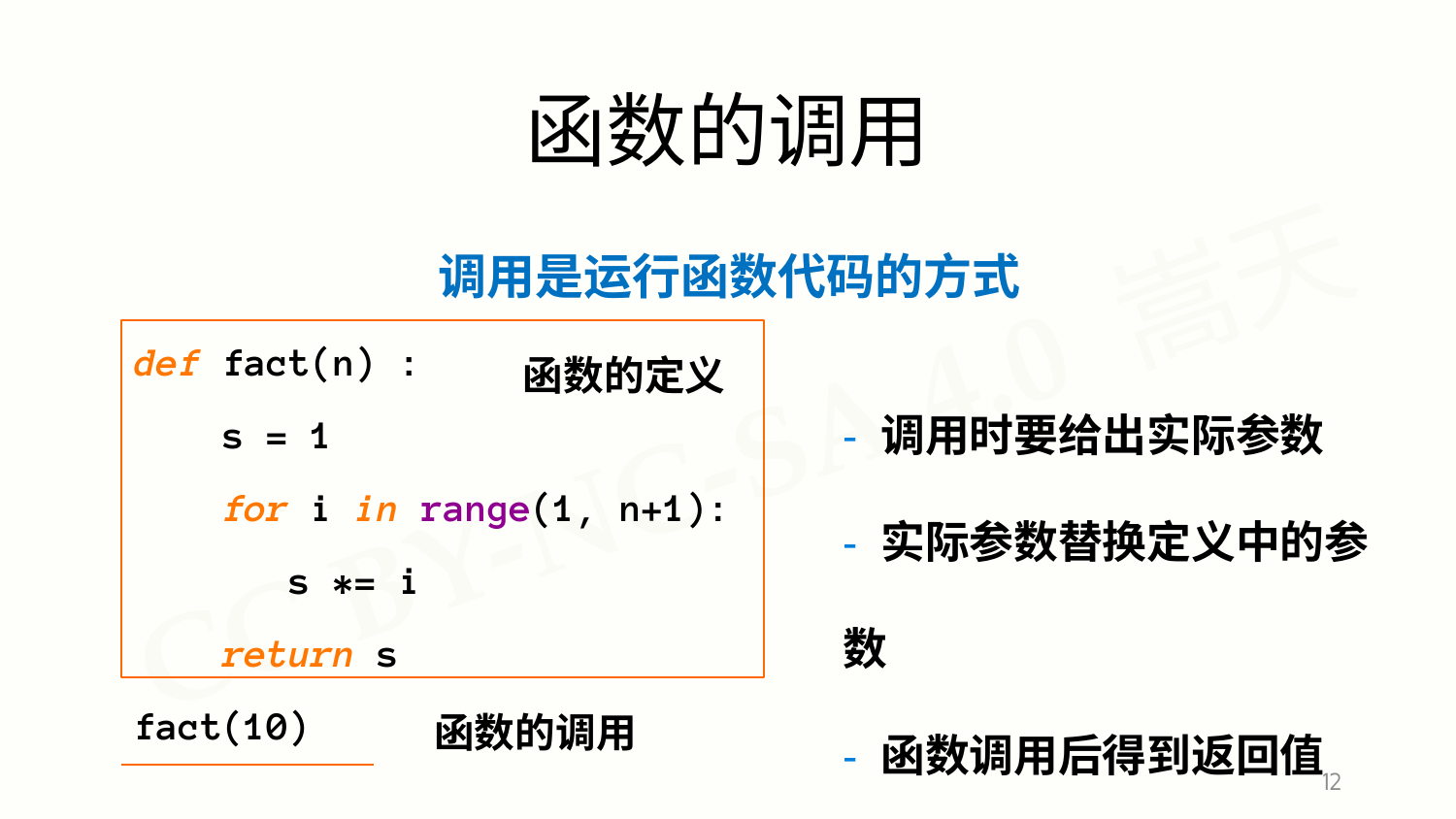

函数的调用
调用是运行函数代码的方式
def fact(n) :
    s = 1
    for i in range(1, n+1):
       s *= i
    return s
fact(10)

函数的定义
- 调用时要给出实际参数
- 实际参数替换定义中的参数
- 函数调用后得到返回值
函数的调用
12